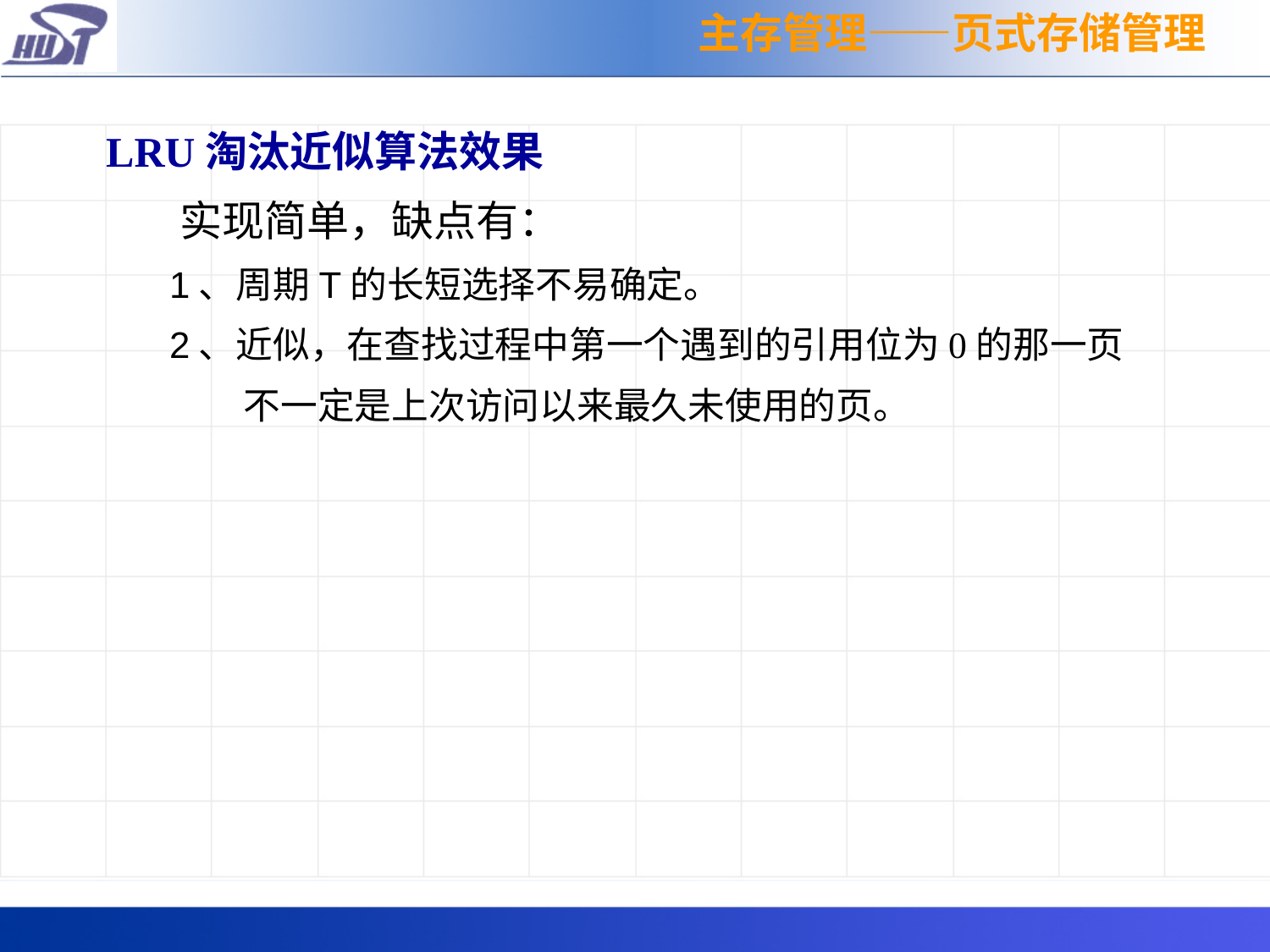

主存管理——页式存储管理
LRU淘汰近似算法效果
	实现简单，缺点有：
1、周期T的长短选择不易确定。
2、近似，在查找过程中第一个遇到的引用位为0的那一页
	不一定是上次访问以来最久未使用的页。